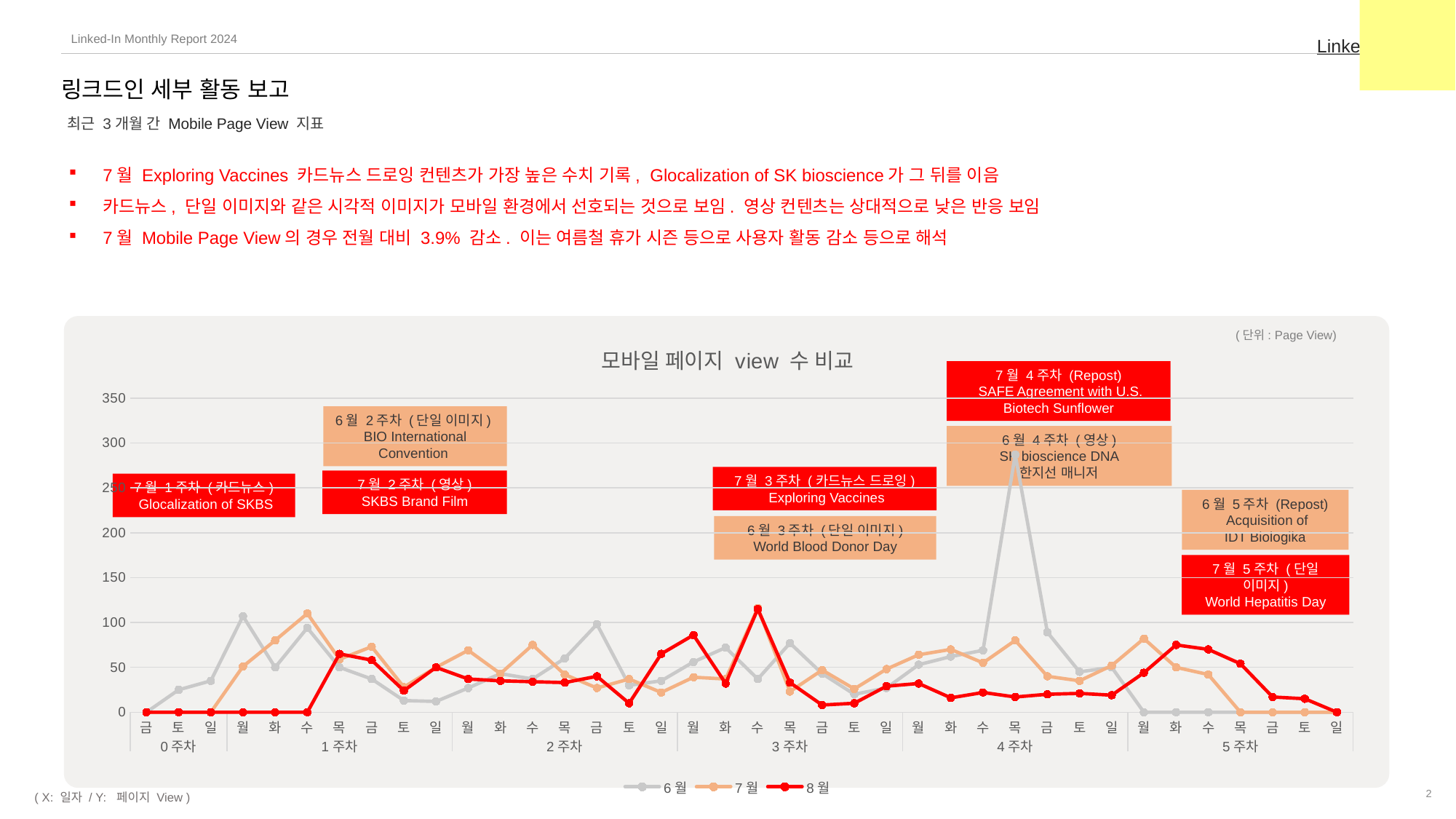

링크드인 세부 활동 보고
최근 3개월 간 Mobile Page View 지표
7월 Exploring Vaccines 카드뉴스 드로잉 컨텐츠가 가장 높은 수치 기록,  Glocalization of SK bioscience가 그 뒤를 이음
카드뉴스, 단일 이미지와 같은 시각적 이미지가 모바일 환경에서 선호되는 것으로 보임. 영상 컨텐츠는 상대적으로 낮은 반응 보임
7월 Mobile Page View의 경우 전월 대비 3.9% 감소. 이는 여름철 휴가 시즌 등으로 사용자 활동 감소 등으로 해석

### Chart: 모바일 페이지 view 수 비교

| Category | 6월 | 7월 | 8월 |
|---|---|---|---|
| 금 | None | None | None |
| 토 | 25.0 | None | None |
| 일 | 35.0 | None | None |
| 월 | 107.0 | 51.0 | None |
| 화 | 50.0 | 80.0 | None |
| 수 | 94.0 | 110.0 | None |
| 목 | 50.0 | 59.0 | 65.0 |
| 금 | 37.0 | 73.0 | 58.0 |
| 토 | 13.0 | 28.0 | 24.0 |
| 일 | 12.0 | 50.0 | 50.0 |
| 월 | 27.0 | 69.0 | 37.0 |
| 화 | 43.0 | 43.0 | 35.0 |
| 수 | 37.0 | 75.0 | 34.0 |
| 목 | 60.0 | 42.0 | 33.0 |
| 금 | 98.0 | 27.0 | 40.0 |
| 토 | 30.0 | 37.0 | 10.0 |
| 일 | 35.0 | 22.0 | 65.0 |
| 월 | 56.0 | 39.0 | 86.0 |
| 화 | 72.0 | 37.0 | 32.0 |
| 수 | 37.0 | 116.0 | 115.0 |
| 목 | 77.0 | 23.0 | 33.0 |
| 금 | 43.0 | 47.0 | 8.0 |
| 토 | 20.0 | 26.0 | 10.0 |
| 일 | 27.0 | 48.0 | 29.0 |
| 월 | 53.0 | 64.0 | 32.0 |
| 화 | 62.0 | 70.0 | 16.0 |
| 수 | 69.0 | 55.0 | 22.0 |
| 목 | 287.0 | 80.0 | 17.0 |
| 금 | 89.0 | 40.0 | 20.0 |
| 토 | 45.0 | 35.0 | 21.0 |
| 일 | 50.0 | 52.0 | 19.0 |
| 월 | None | 82.0 | 44.0 |
| 화 | None | 50.0 | 75.0 |
| 수 | None | 42.0 | 70.0 |
| 목 | None | None | 54.0 |
| 금 | None | None | 17.0 |
| 토 | None | None | 15.0 |
| 일 | None | None | None |
(단위: Page View)
7월 4주차 (Repost)
 SAFE Agreement with U.S. Biotech Sunflower
6월 2주차 (단일 이미지)
BIO International Convention
6월 4주차 (영상)
SK bioscience DNA
한지선 매니저
7월 3주차 (카드뉴스 드로잉)
 Exploring Vaccines
7월 2주차 (영상)
 SKBS Brand Film
7월 1주차 (카드뉴스)
 Glocalization of SKBS
6월 5주차 (Repost)
 Acquisition of
IDT Biologika
6월 3주차 (단일 이미지)
World Blood Donor Day
7월 5주차 (단일 이미지)
 World Hepatitis Day
2
( X: 일자 / Y:  페이지 View )